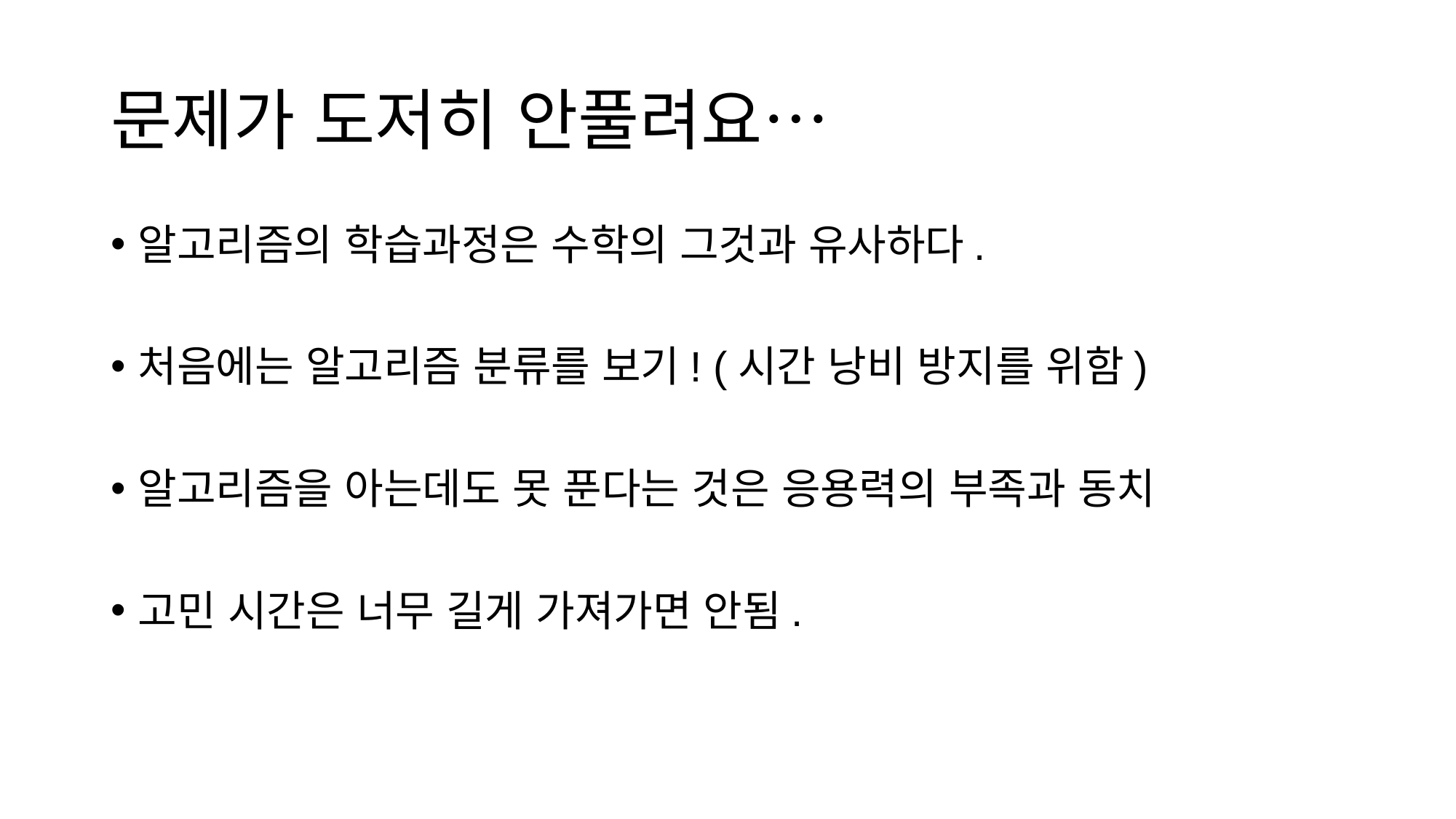

# 문제가 도저히 안풀려요…
알고리즘의 학습과정은 수학의 그것과 유사하다.

처음에는 알고리즘 분류를 보기! (시간 낭비 방지를 위함)

알고리즘을 아는데도 못 푼다는 것은 응용력의 부족과 동치

고민 시간은 너무 길게 가져가면 안됨.